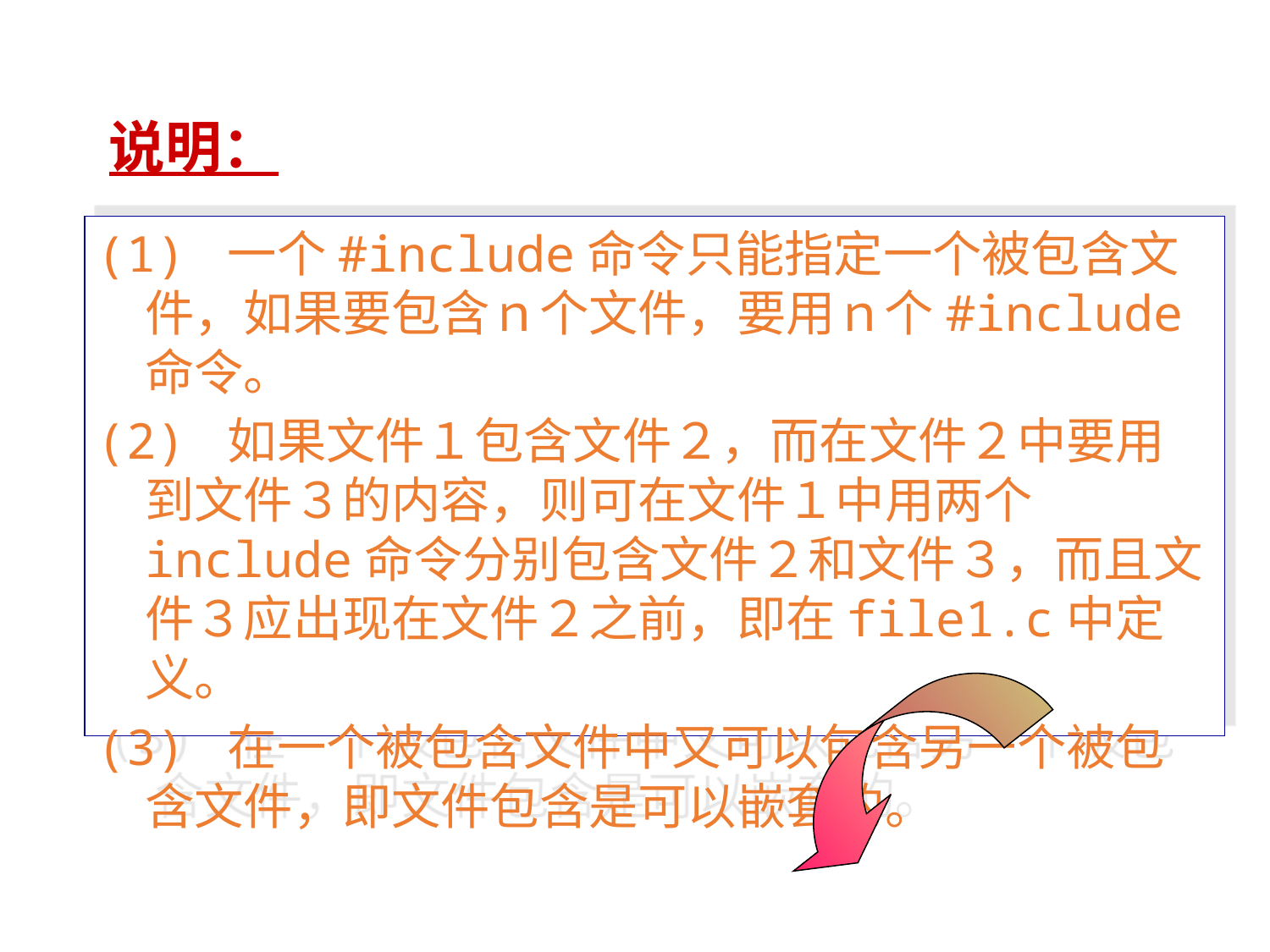

说明：
(1) 一个#include命令只能指定一个被包含文件，如果要包含ｎ个文件，要用ｎ个#include命令。
(2) 如果文件１包含文件２，而在文件２中要用到文件３的内容，则可在文件１中用两个include命令分别包含文件２和文件３，而且文件３应出现在文件２之前，即在file1.c中定义。
(3) 在一个被包含文件中又可以包含另一个被包含文件，即文件包含是可以嵌套的。